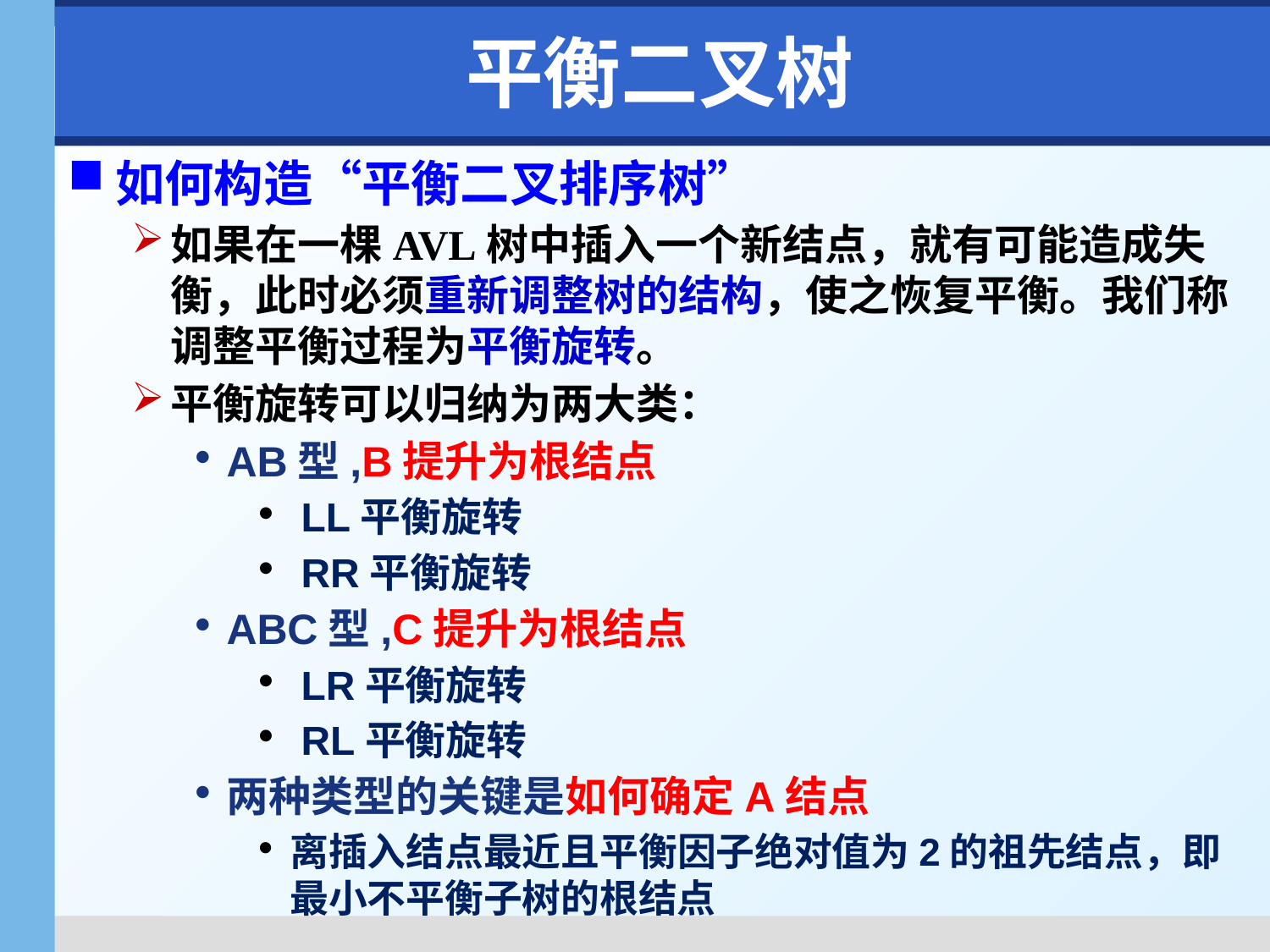

# 平衡二叉树
如何构造“平衡二叉排序树”
如果在一棵AVL树中插入一个新结点，就有可能造成失衡，此时必须重新调整树的结构，使之恢复平衡。我们称调整平衡过程为平衡旋转。
平衡旋转可以归纳为两大类：
AB型,B提升为根结点
 LL平衡旋转
 RR平衡旋转
ABC型,C提升为根结点
 LR平衡旋转
 RL平衡旋转
两种类型的关键是如何确定A结点
离插入结点最近且平衡因子绝对值为2的祖先结点，即最小不平衡子树的根结点